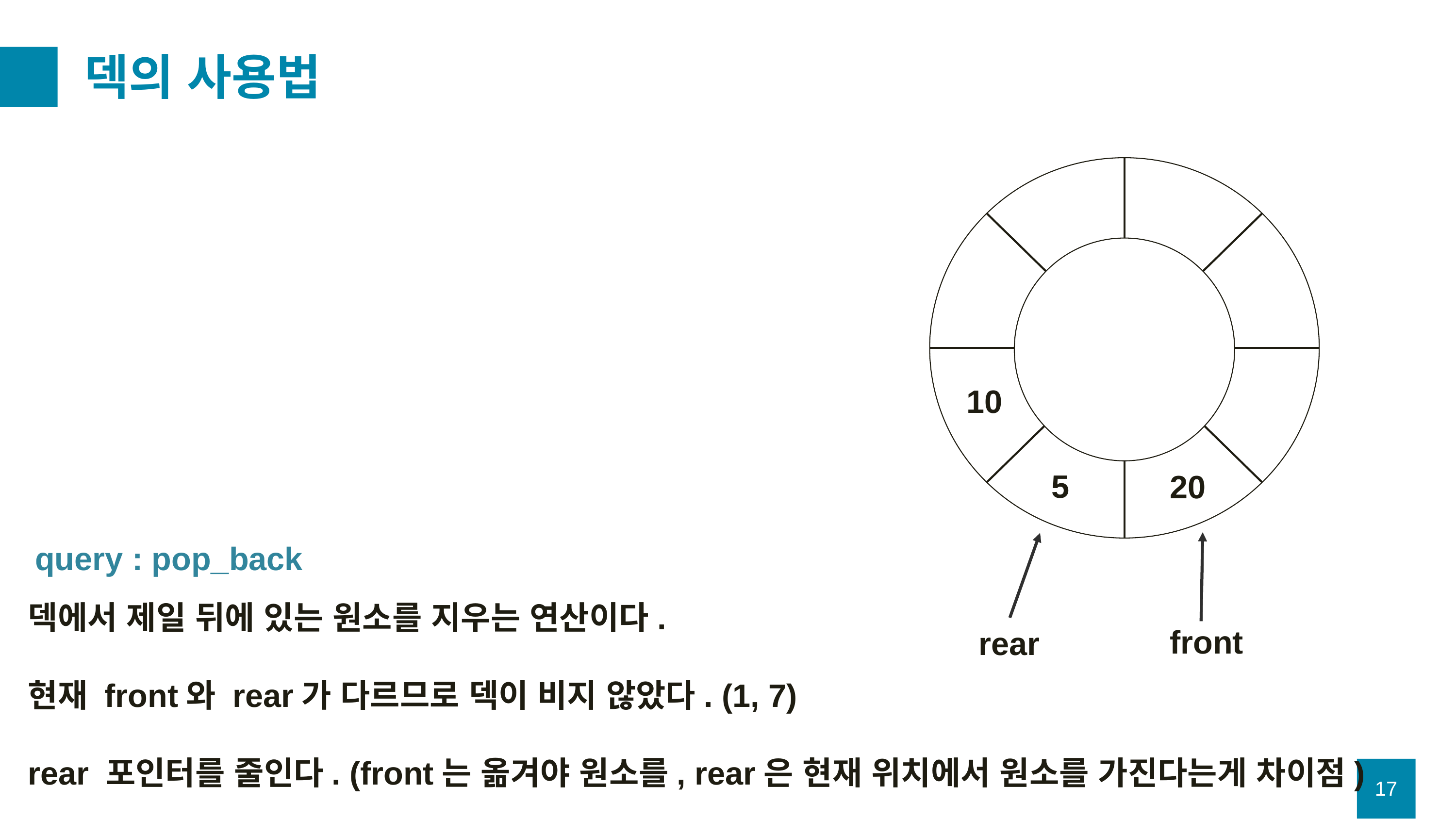

# 덱의 사용법

10
5
20
query : pop_back
덱에서 제일 뒤에 있는 원소를 지우는 연산이다.

현재 front와 rear가 다르므로 덱이 비지 않았다. (1, 7)

rear 포인터를 줄인다. (front는 옮겨야 원소를, rear은 현재 위치에서 원소를 가진다는게 차이점)
front
rear
17